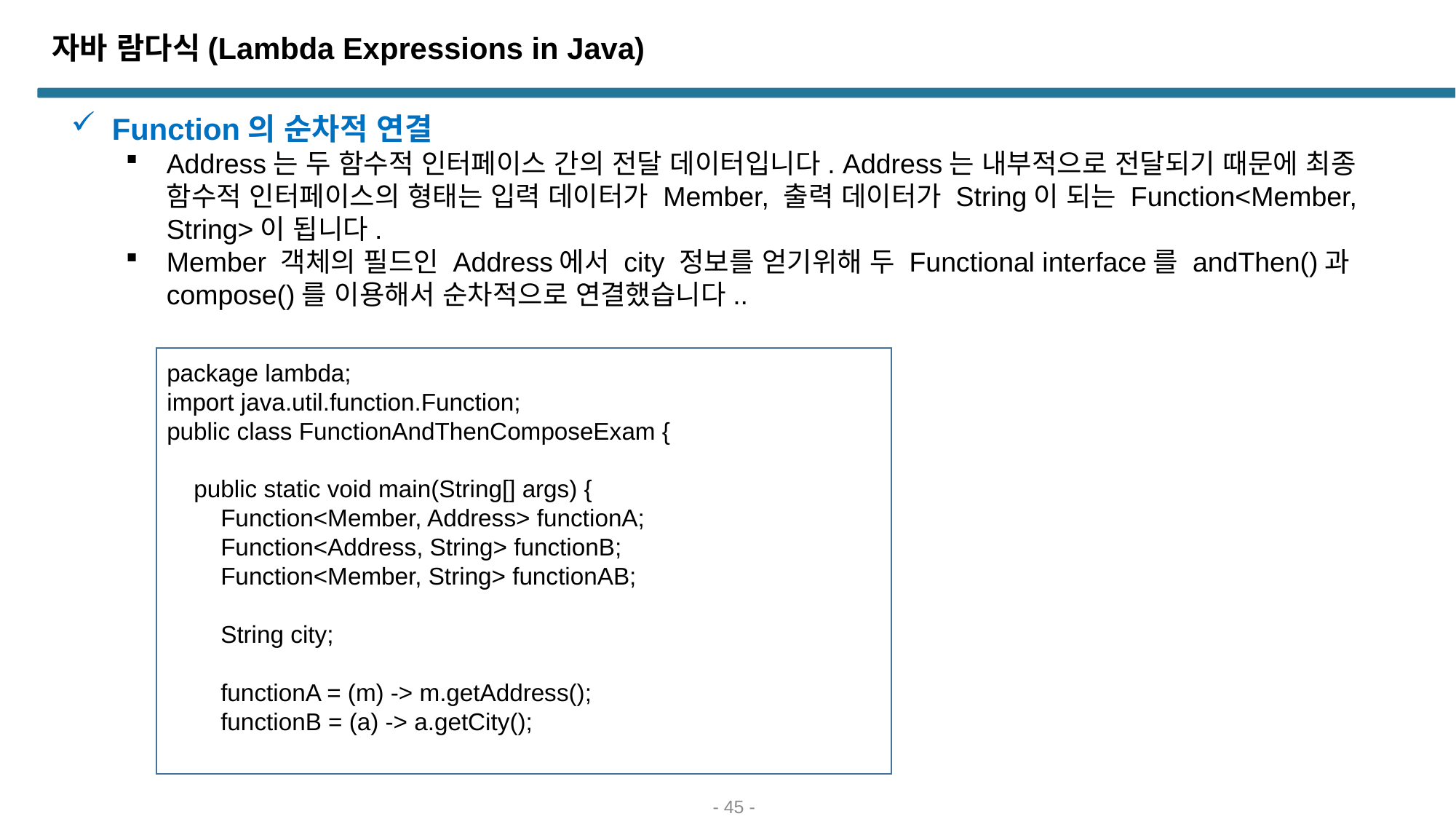

# 자바 람다식(Lambda Expressions in Java)
Function의 순차적 연결
Address는 두 함수적 인터페이스 간의 전달 데이터입니다. Address는 내부적으로 전달되기 때문에 최종 함수적 인터페이스의 형태는 입력 데이터가 Member, 출력 데이터가 String이 되는 Function<Member, String>이 됩니다.
Member 객체의 필드인 Address에서 city 정보를 얻기위해 두 Functional interface를 andThen()과 compose()를 이용해서 순차적으로 연결했습니다..
package lambda;
import java.util.function.Function;
public class FunctionAndThenComposeExam {

    public static void main(String[] args) {
        Function<Member, Address> functionA;
        Function<Address, String> functionB;
        Function<Member, String> functionAB;

        String city;

        functionA = (m) -> m.getAddress();
        functionB = (a) -> a.getCity();

- 45 -